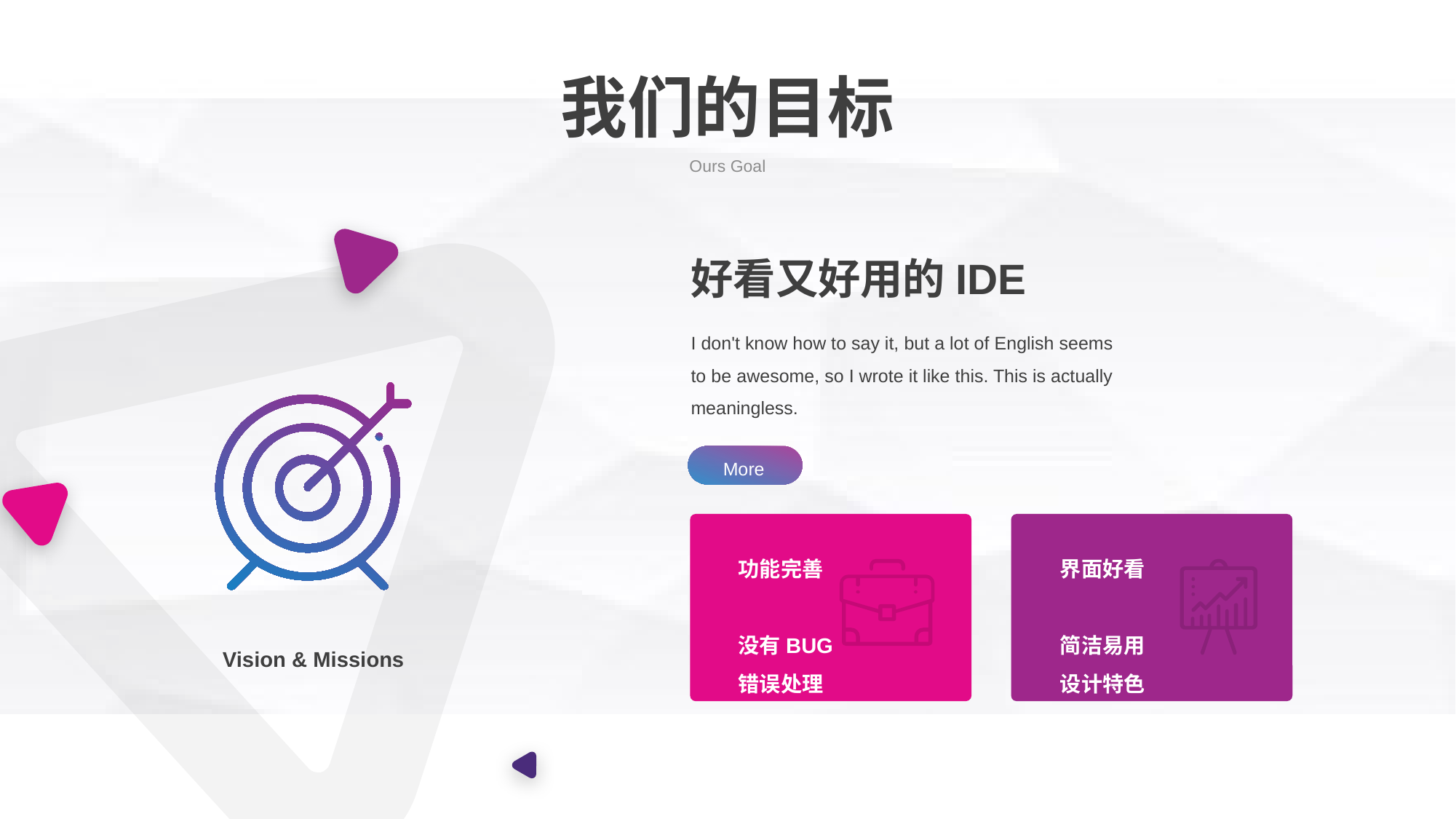

我们的目标
Ours Goal

好看又好用的IDE
I don't know how to say it, but a lot of English seems to be awesome, so I wrote it like this. This is actually meaningless.

More

功能完善

没有BUG
错误处理
界面好看

简洁易用
设计特色

Vision & Missions